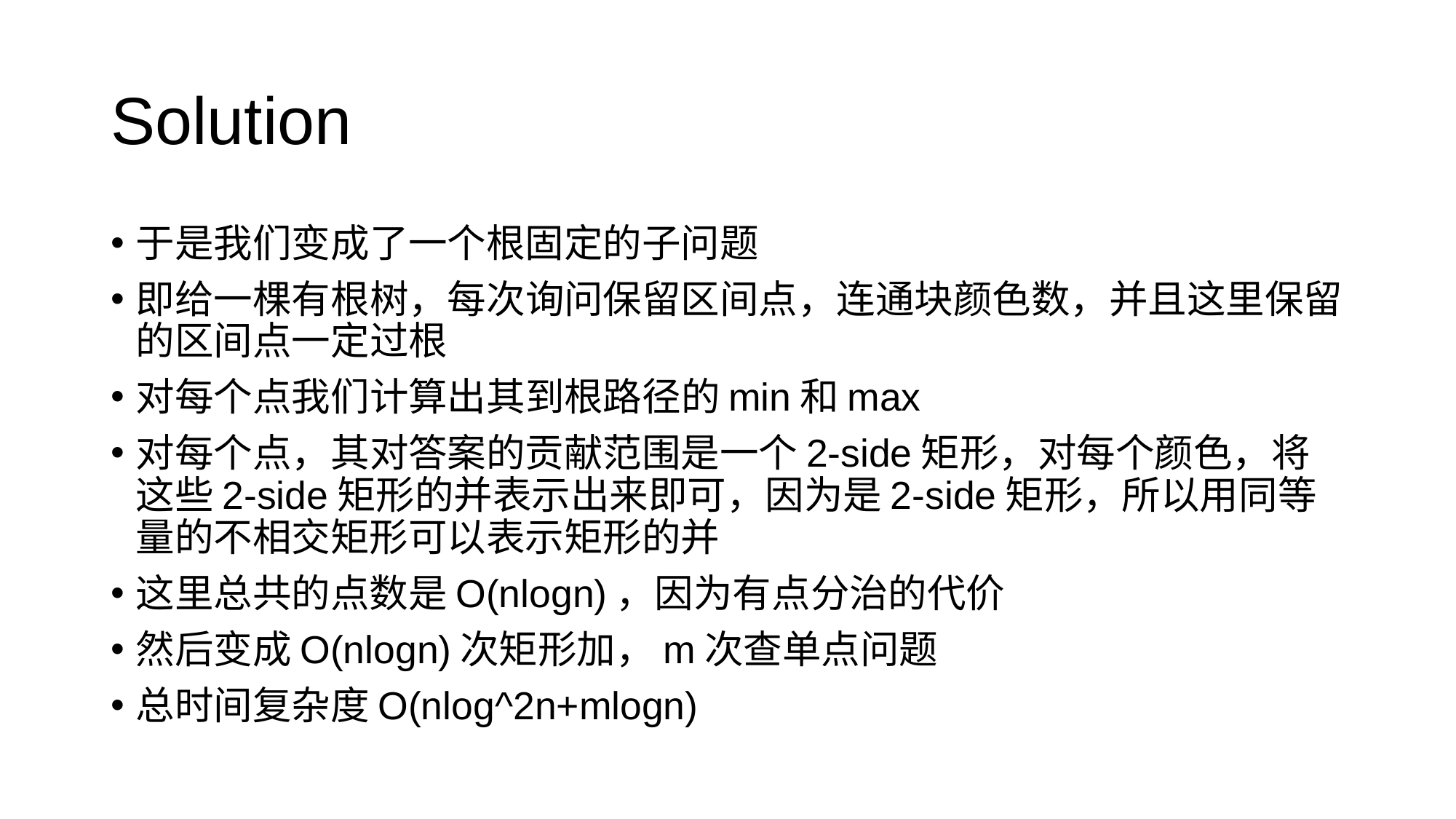

# Solution
于是我们变成了一个根固定的子问题
即给一棵有根树，每次询问保留区间点，连通块颜色数，并且这里保留的区间点一定过根
对每个点我们计算出其到根路径的min和max
对每个点，其对答案的贡献范围是一个2-side矩形，对每个颜色，将这些2-side矩形的并表示出来即可，因为是2-side矩形，所以用同等量的不相交矩形可以表示矩形的并
这里总共的点数是O(nlogn)，因为有点分治的代价
然后变成O(nlogn)次矩形加，m次查单点问题
总时间复杂度O(nlog^2n+mlogn)